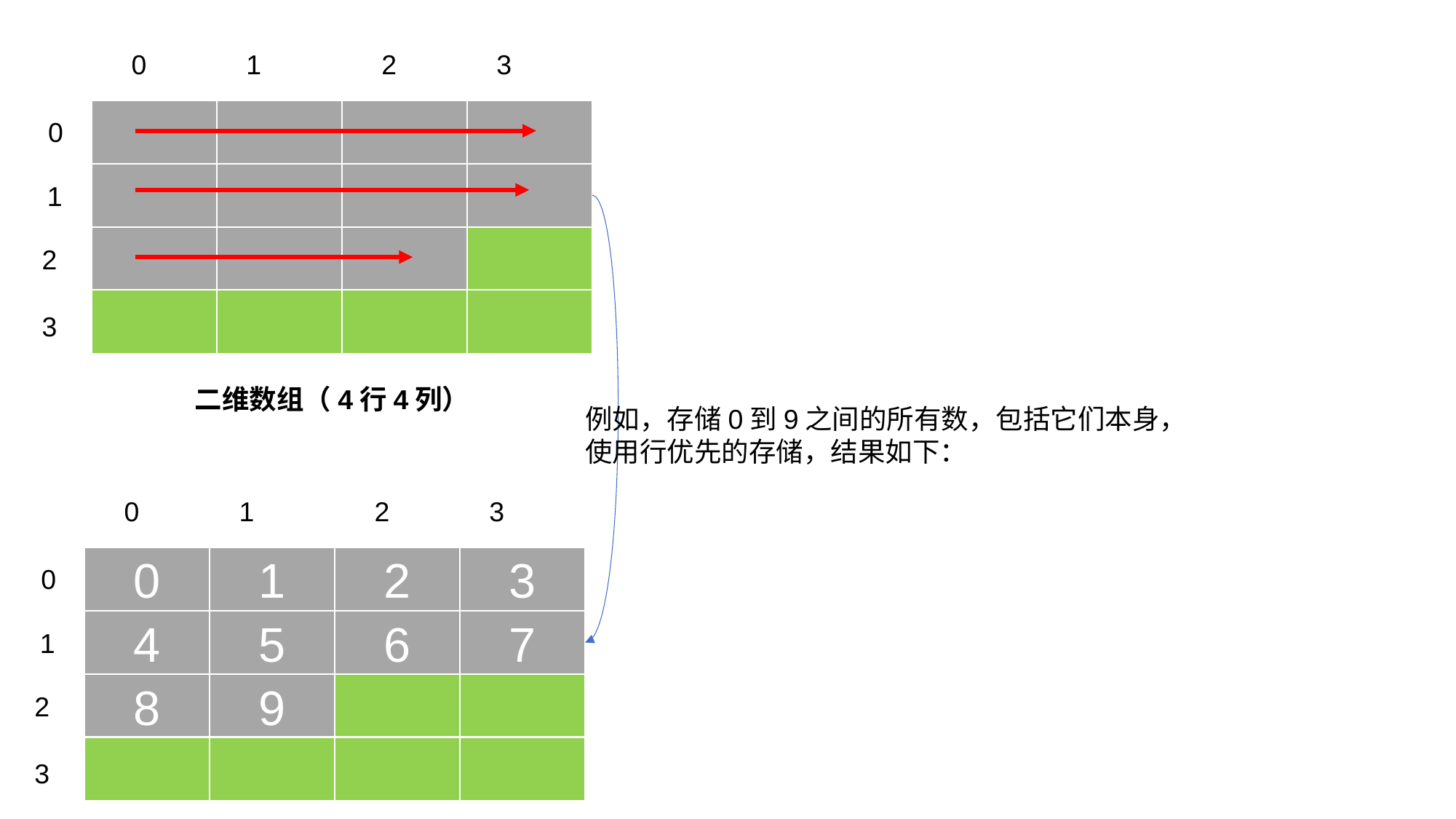

0
1
2
3

0

1

2

3
二维数组（4行4列）
例如，存储0到9之间的所有数，包括它们本身，
使用行优先的存储，结果如下：
0
1
2
3
0
1
2
3
0
4
5
6
7
1
8
9

2

3